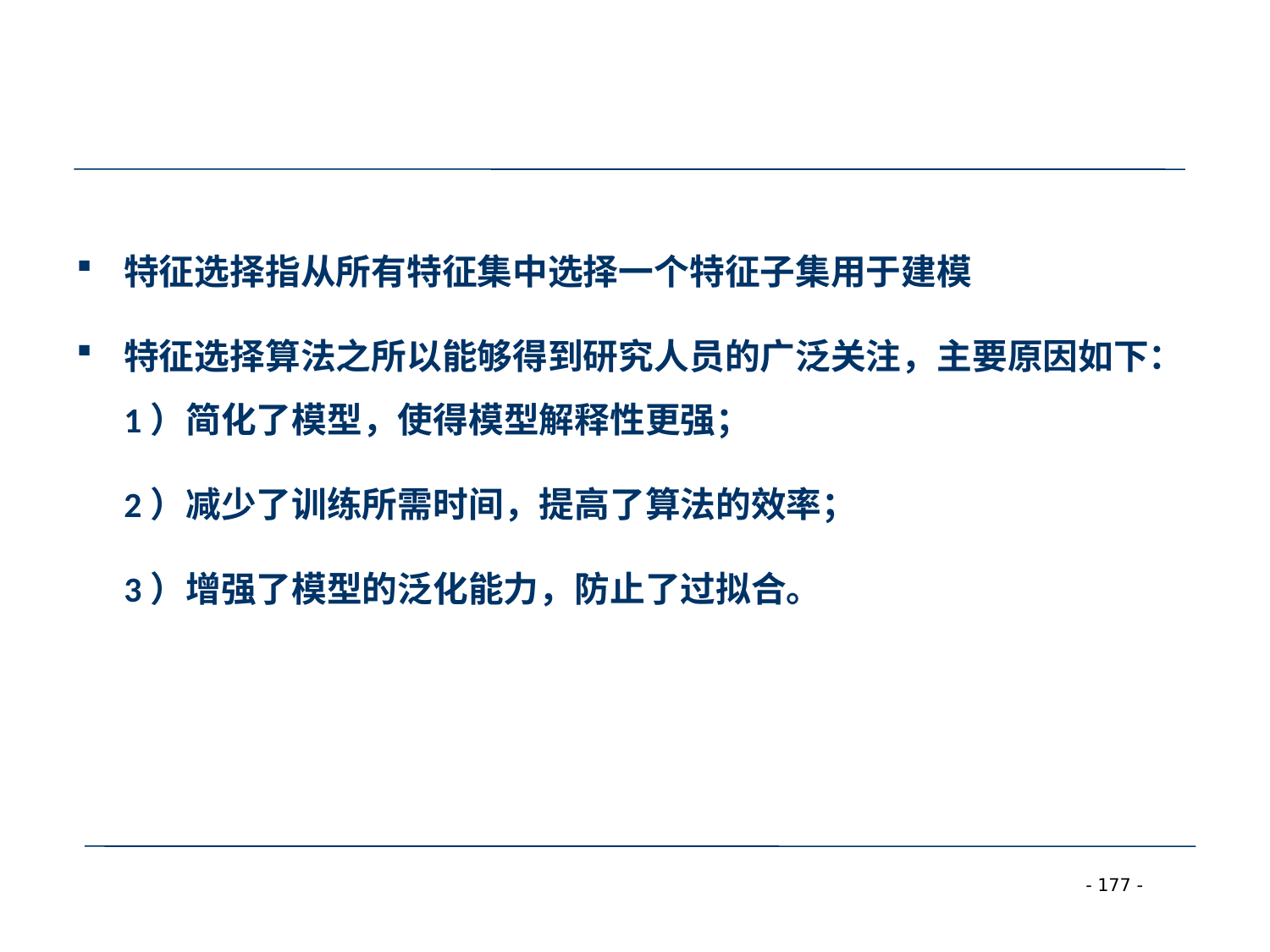

#
特征选择指从所有特征集中选择一个特征子集用于建模
特征选择算法之所以能够得到研究人员的广泛关注，主要原因如下：1）简化了模型，使得模型解释性更强；
	2）减少了训练所需时间，提高了算法的效率；
	3）增强了模型的泛化能力，防止了过拟合。